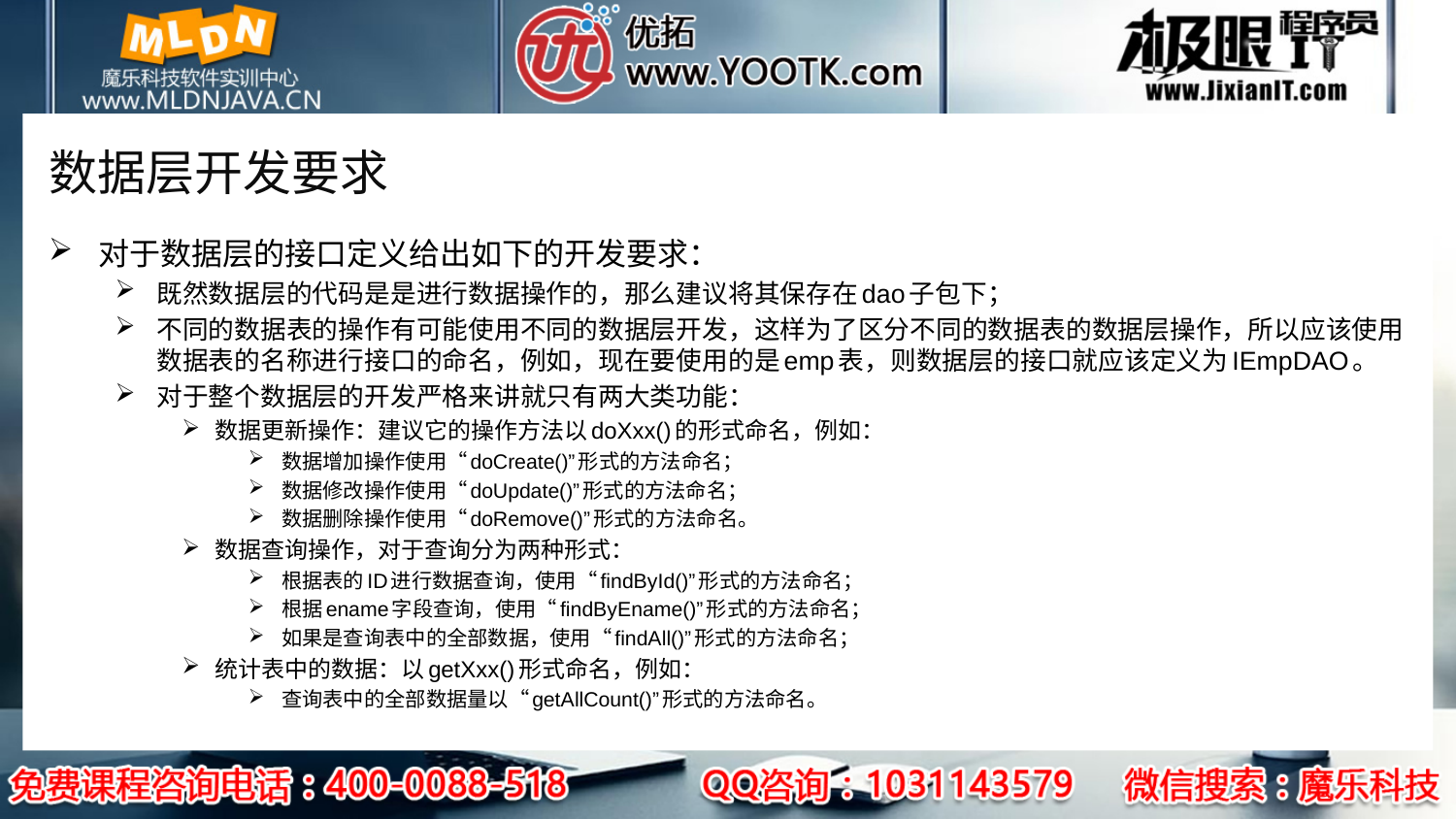

# 数据层开发要求
对于数据层的接口定义给出如下的开发要求：
既然数据层的代码是是进行数据操作的，那么建议将其保存在dao子包下；
不同的数据表的操作有可能使用不同的数据层开发，这样为了区分不同的数据表的数据层操作，所以应该使用数据表的名称进行接口的命名，例如，现在要使用的是emp表，则数据层的接口就应该定义为IEmpDAO。
对于整个数据层的开发严格来讲就只有两大类功能：
数据更新操作：建议它的操作方法以doXxx()的形式命名，例如：
数据增加操作使用“doCreate()”形式的方法命名；
数据修改操作使用“doUpdate()”形式的方法命名；
数据删除操作使用“doRemove()”形式的方法命名。
数据查询操作，对于查询分为两种形式：
根据表的ID进行数据查询，使用“findById()”形式的方法命名；
根据ename字段查询，使用“findByEname()”形式的方法命名；
如果是查询表中的全部数据，使用“findAll()”形式的方法命名；
统计表中的数据：以getXxx()形式命名，例如：
查询表中的全部数据量以“getAllCount()”形式的方法命名。